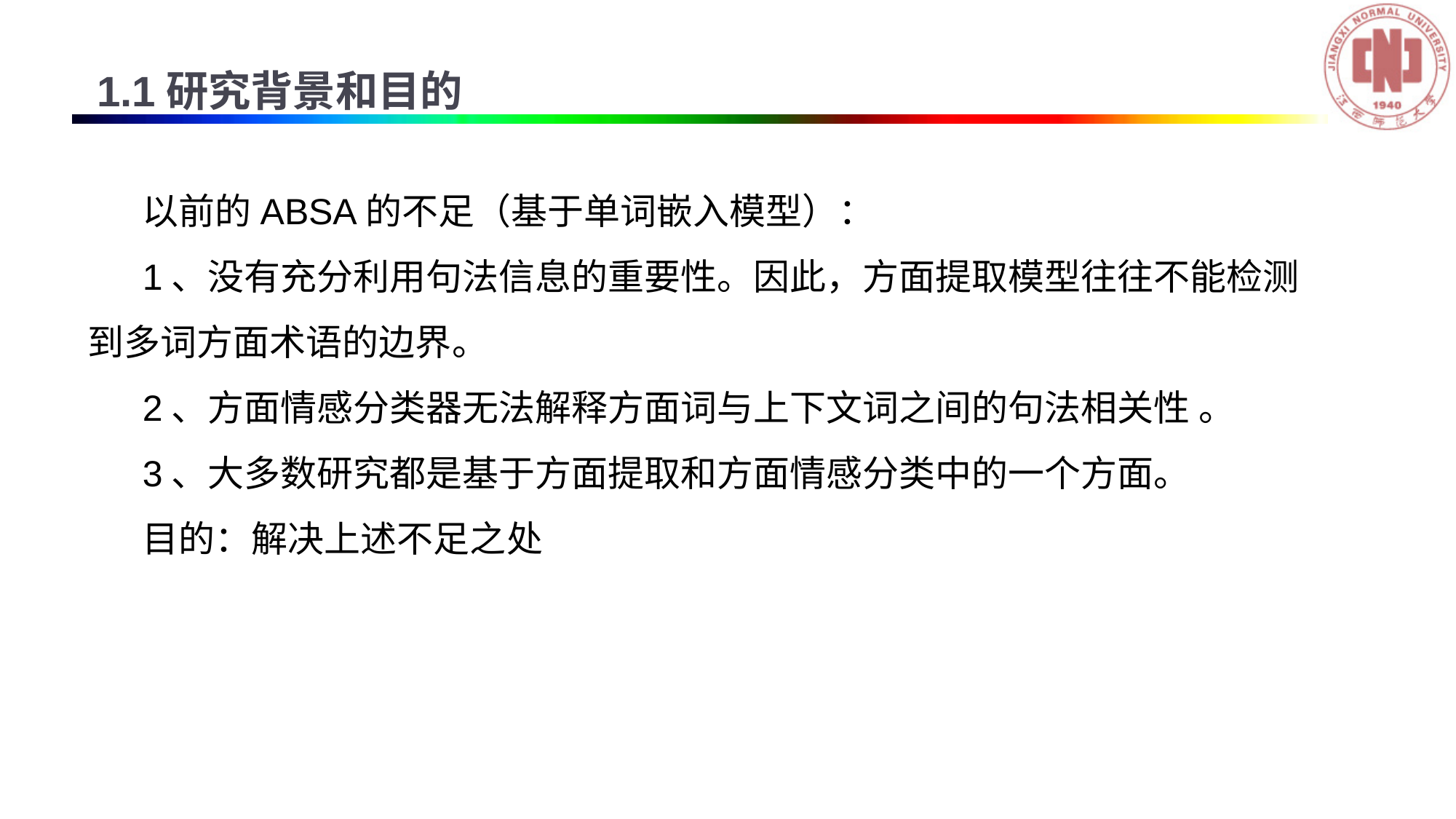

1.1研究背景和目的
以前的ABSA的不足（基于单词嵌入模型）：
1、没有充分利用句法信息的重要性。因此，方面提取模型往往不能检测到多词方面术语的边界。
2、方面情感分类器无法解释方面词与上下文词之间的句法相关性 。
3、大多数研究都是基于方面提取和方面情感分类中的一个方面。
目的：解决上述不足之处

5